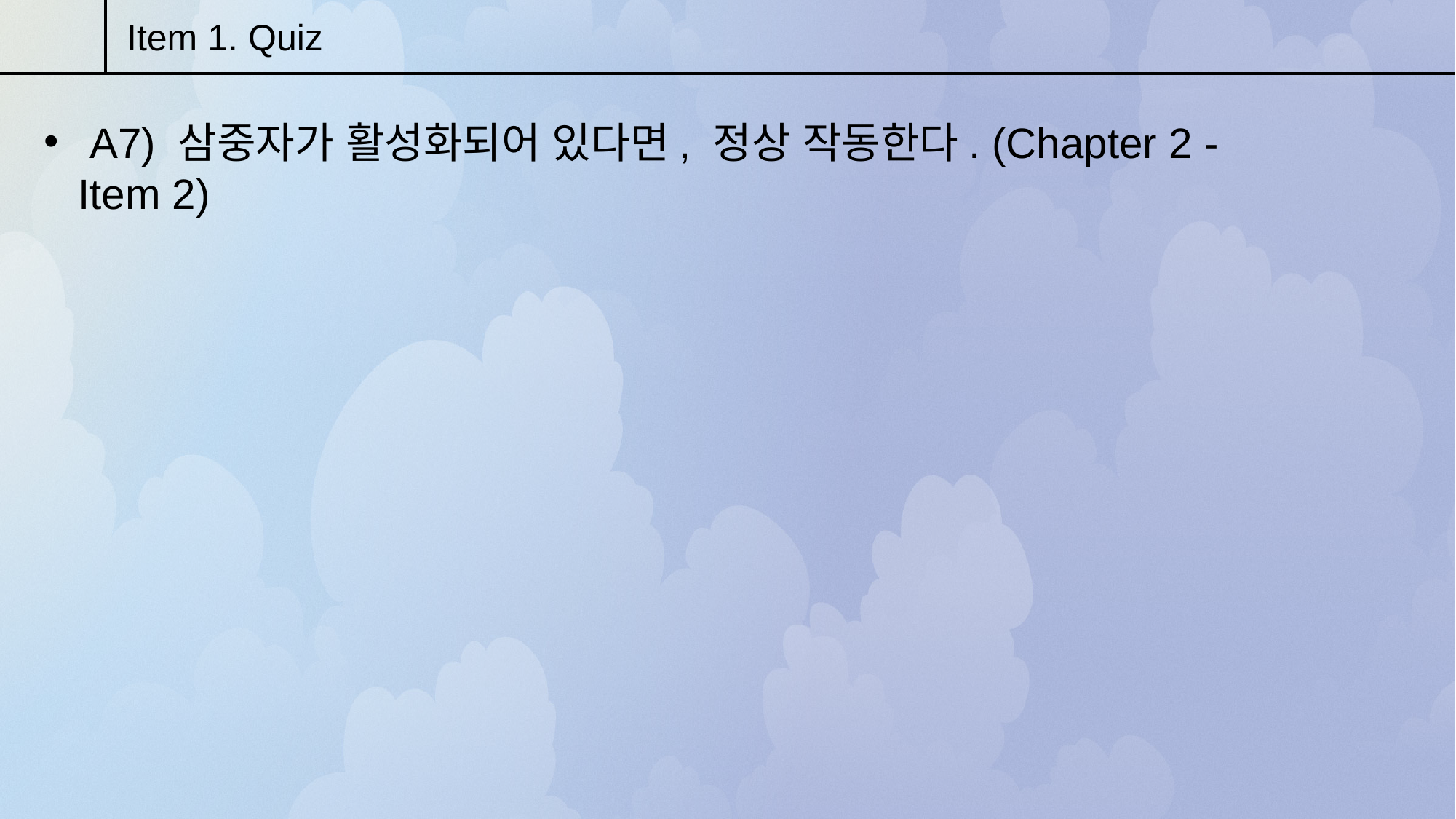

Item 1. Quiz
 A7) 삼중자가 활성화되어 있다면, 정상 작동한다. (Chapter 2 - Item 2)